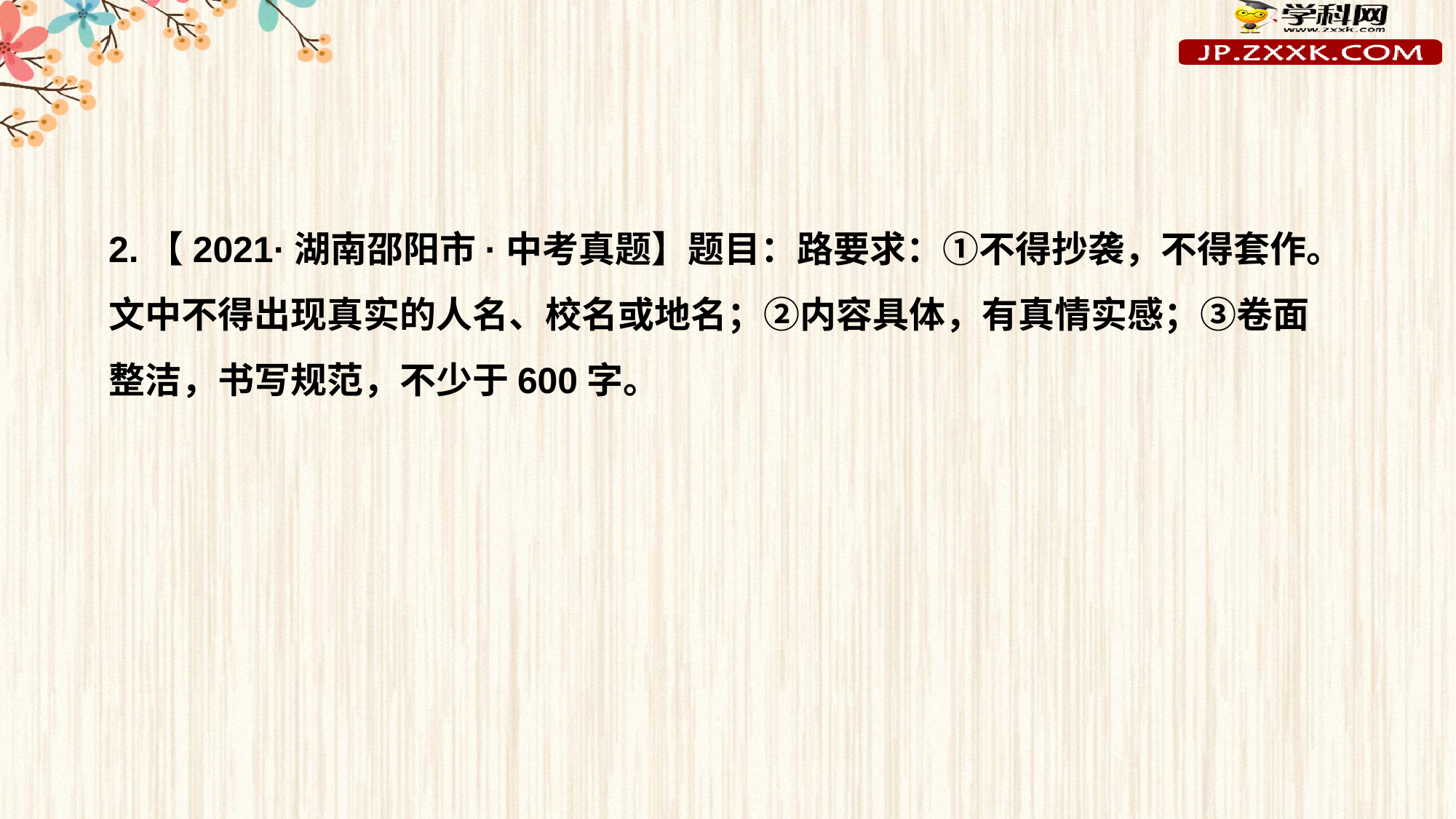

#
2.【2021·湖南邵阳市·中考真题】题目：路要求：①不得抄袭，不得套作。文中不得出现真实的人名、校名或地名；②内容具体，有真情实感；③卷面整洁，书写规范，不少于600字。